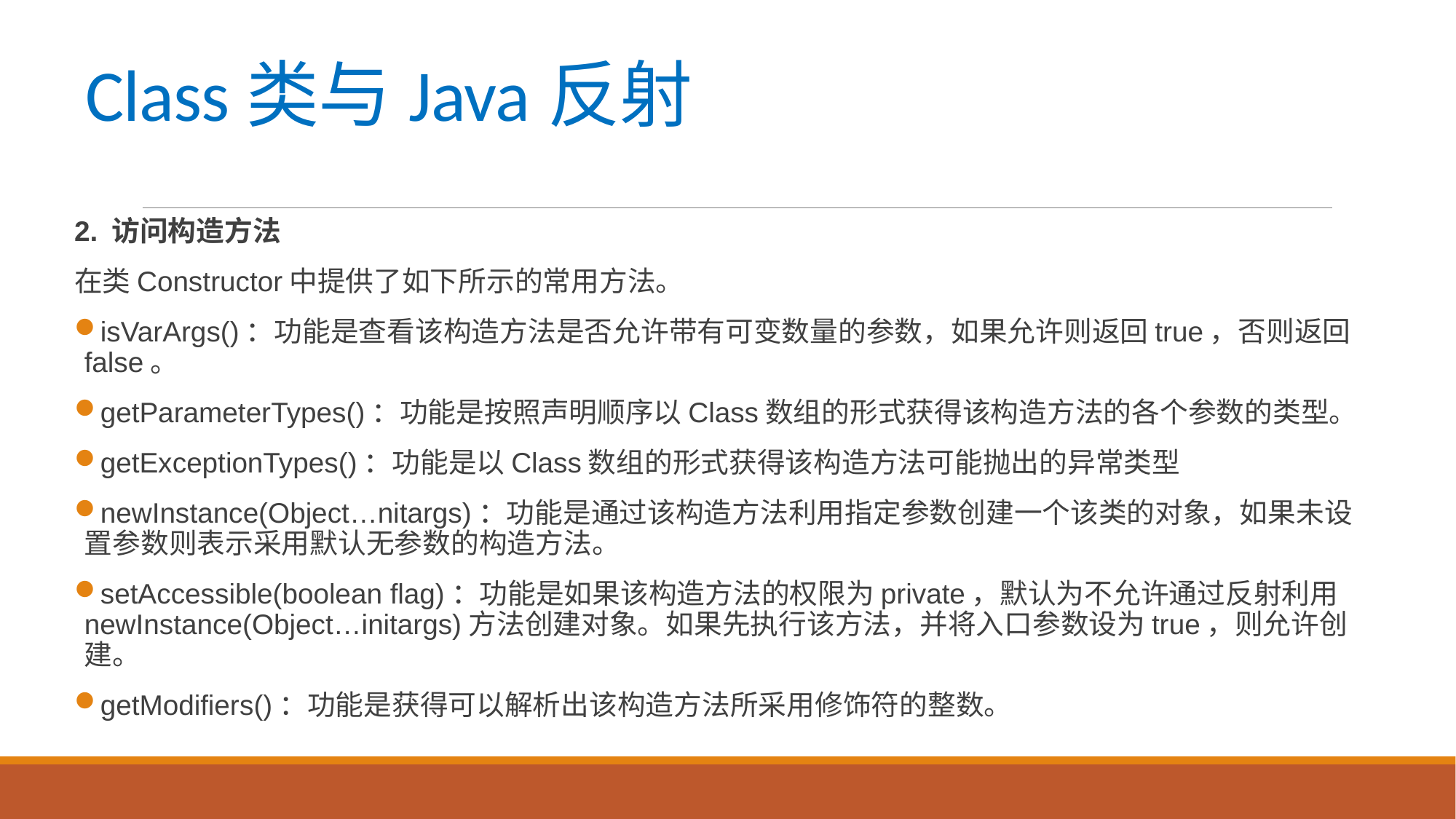

# Class类与Java反射
2. 访问构造方法
在类Constructor中提供了如下所示的常用方法。
isVarArgs()：功能是查看该构造方法是否允许带有可变数量的参数，如果允许则返回true，否则返回false。
getParameterTypes()：功能是按照声明顺序以Class数组的形式获得该构造方法的各个参数的类型。
getExceptionTypes()：功能是以Class数组的形式获得该构造方法可能抛出的异常类型
newInstance(Object…nitargs)：功能是通过该构造方法利用指定参数创建一个该类的对象，如果未设置参数则表示采用默认无参数的构造方法。
setAccessible(boolean flag)：功能是如果该构造方法的权限为private，默认为不允许通过反射利用newInstance(Object…initargs)方法创建对象。如果先执行该方法，并将入口参数设为true，则允许创建。
getModifiers()：功能是获得可以解析出该构造方法所采用修饰符的整数。